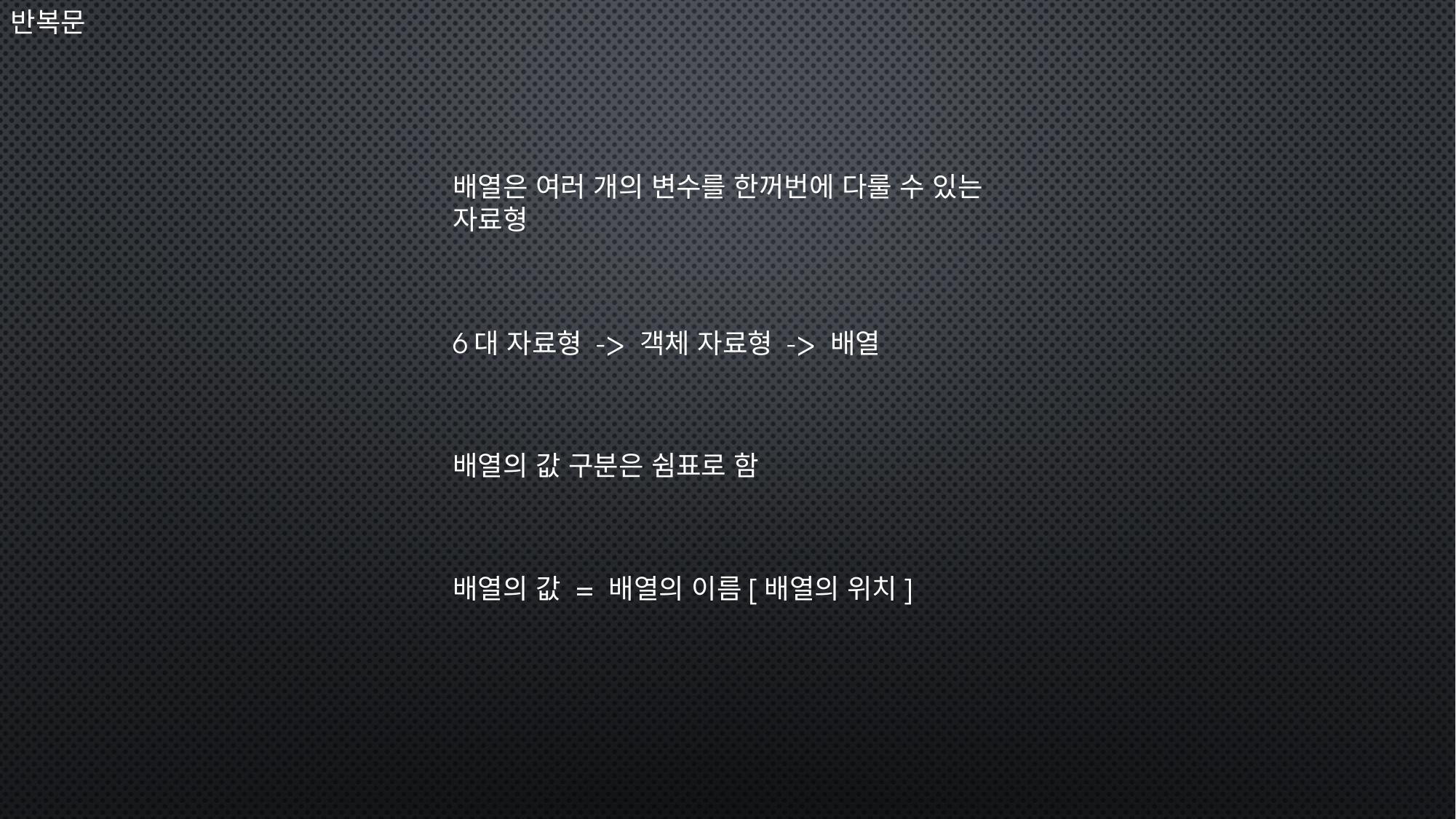

반복문
배열은 여러 개의 변수를 한꺼번에 다룰 수 있는 자료형
6대 자료형 -> 객체 자료형 -> 배열
배열의 값 구분은 쉼표로 함
배열의 값 = 배열의 이름[배열의 위치]